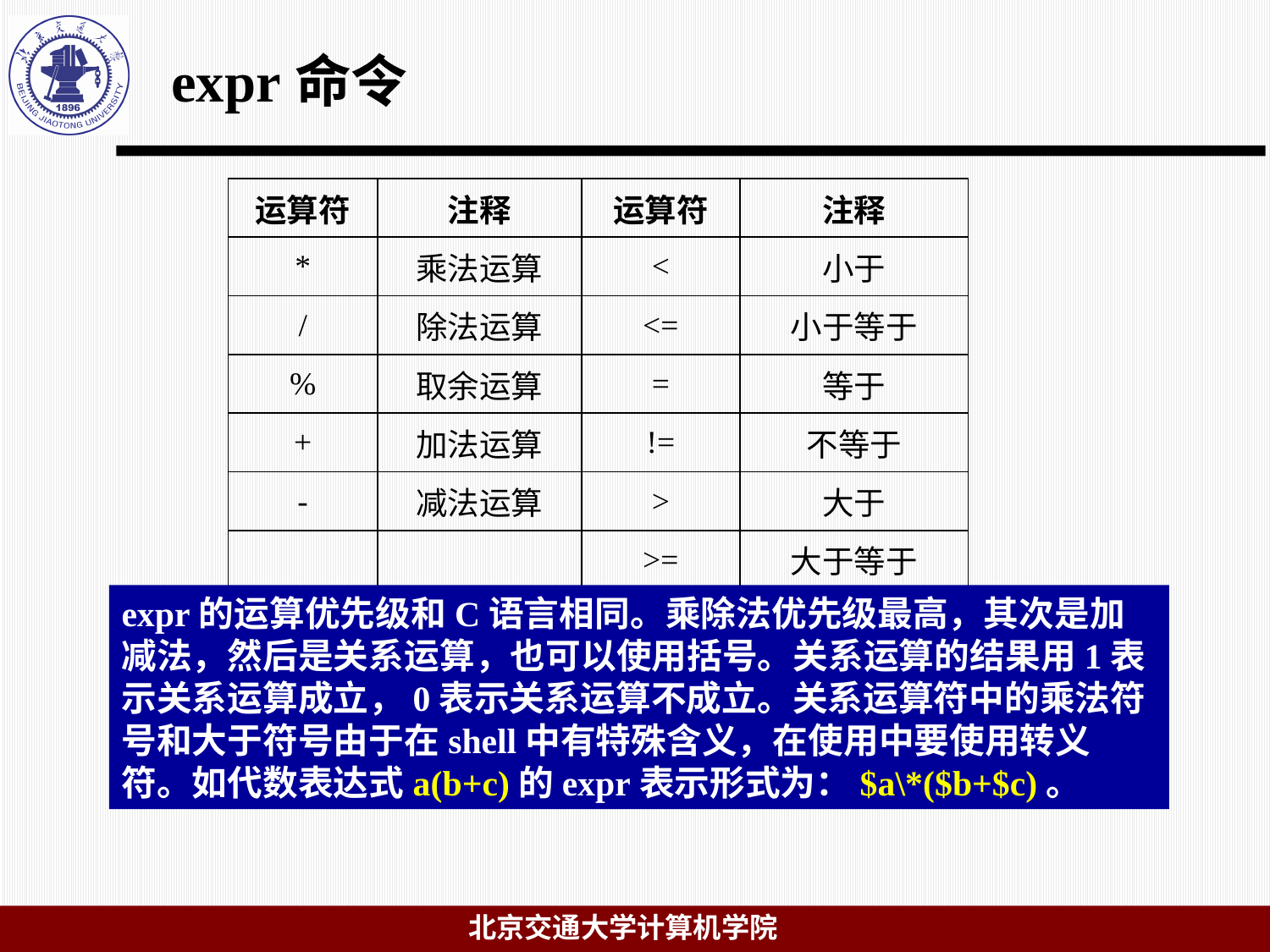

expr命令
| 运算符 | 注释 | 运算符 | 注释 |
| --- | --- | --- | --- |
| \* | 乘法运算 | < | 小于 |
| / | 除法运算 | <= | 小于等于 |
| % | 取余运算 | = | 等于 |
| + | 加法运算 | != | 不等于 |
| - | 减法运算 | > | 大于 |
|  |  | >= | 大于等于 |
expr的运算优先级和C语言相同。乘除法优先级最高，其次是加减法，然后是关系运算，也可以使用括号。关系运算的结果用1表示关系运算成立，0表示关系运算不成立。关系运算符中的乘法符号和大于符号由于在shell中有特殊含义，在使用中要使用转义符。如代数表达式a(b+c)的expr表示形式为：$a\*($b+$c)。